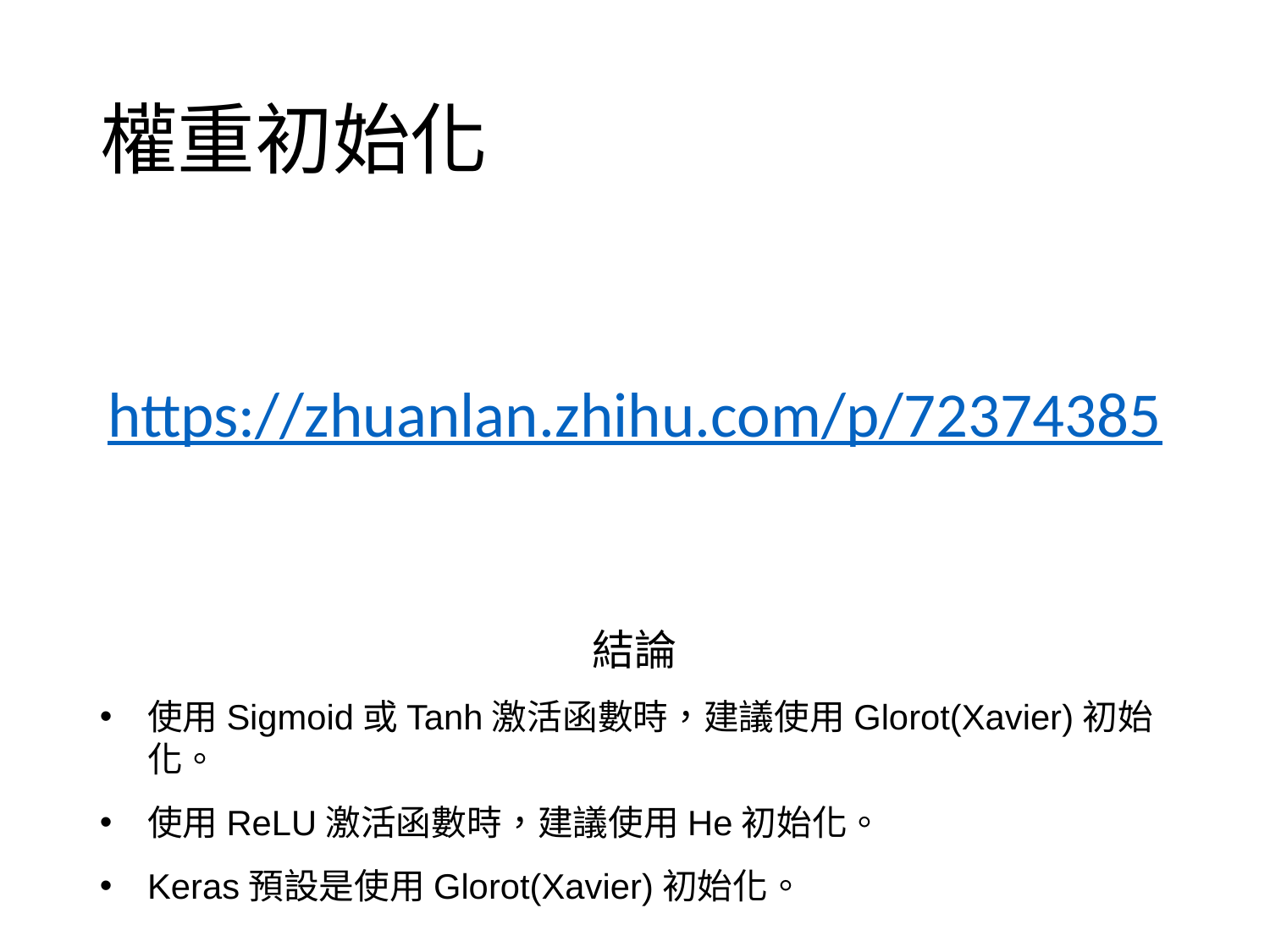

# 權重初始化
https://zhuanlan.zhihu.com/p/72374385
結論
使用Sigmoid或Tanh激活函數時，建議使用Glorot(Xavier)初始化。
使用ReLU激活函數時，建議使用He初始化。
Keras預設是使用Glorot(Xavier)初始化。